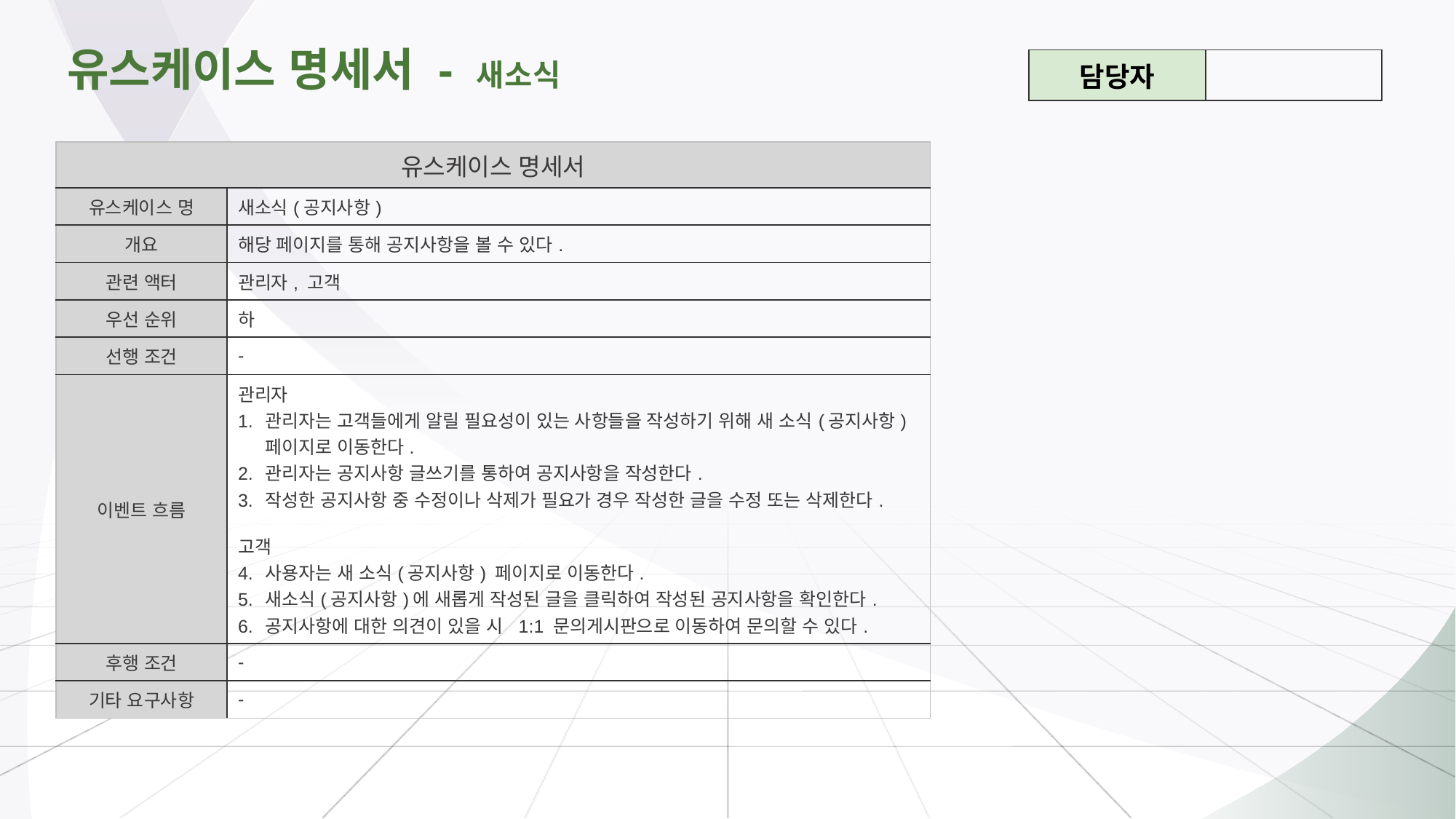

# 유스케이스 명세서 - 새소식
| 담당자 |  |
| --- | --- |
| 유스케이스 명세서 |  |
| --- | --- |
| 유스케이스 명 | 새소식(공지사항) |
| 개요 | 해당 페이지를 통해 공지사항을 볼 수 있다. |
| 관련 액터 | 관리자, 고객 |
| 우선 순위 | 하 |
| 선행 조건 | - |
| 이벤트 흐름 | 관리자 관리자는 고객들에게 알릴 필요성이 있는 사항들을 작성하기 위해 새 소식(공지사항) 페이지로 이동한다. 관리자는 공지사항 글쓰기를 통하여 공지사항을 작성한다. 작성한 공지사항 중 수정이나 삭제가 필요가 경우 작성한 글을 수정 또는 삭제한다. 고객 사용자는 새 소식(공지사항) 페이지로 이동한다. 새소식(공지사항)에 새롭게 작성된 글을 클릭하여 작성된 공지사항을 확인한다. 공지사항에 대한 의견이 있을 시 1:1 문의게시판으로 이동하여 문의할 수 있다. |
| 후행 조건 | - |
| 기타 요구사항 | - |